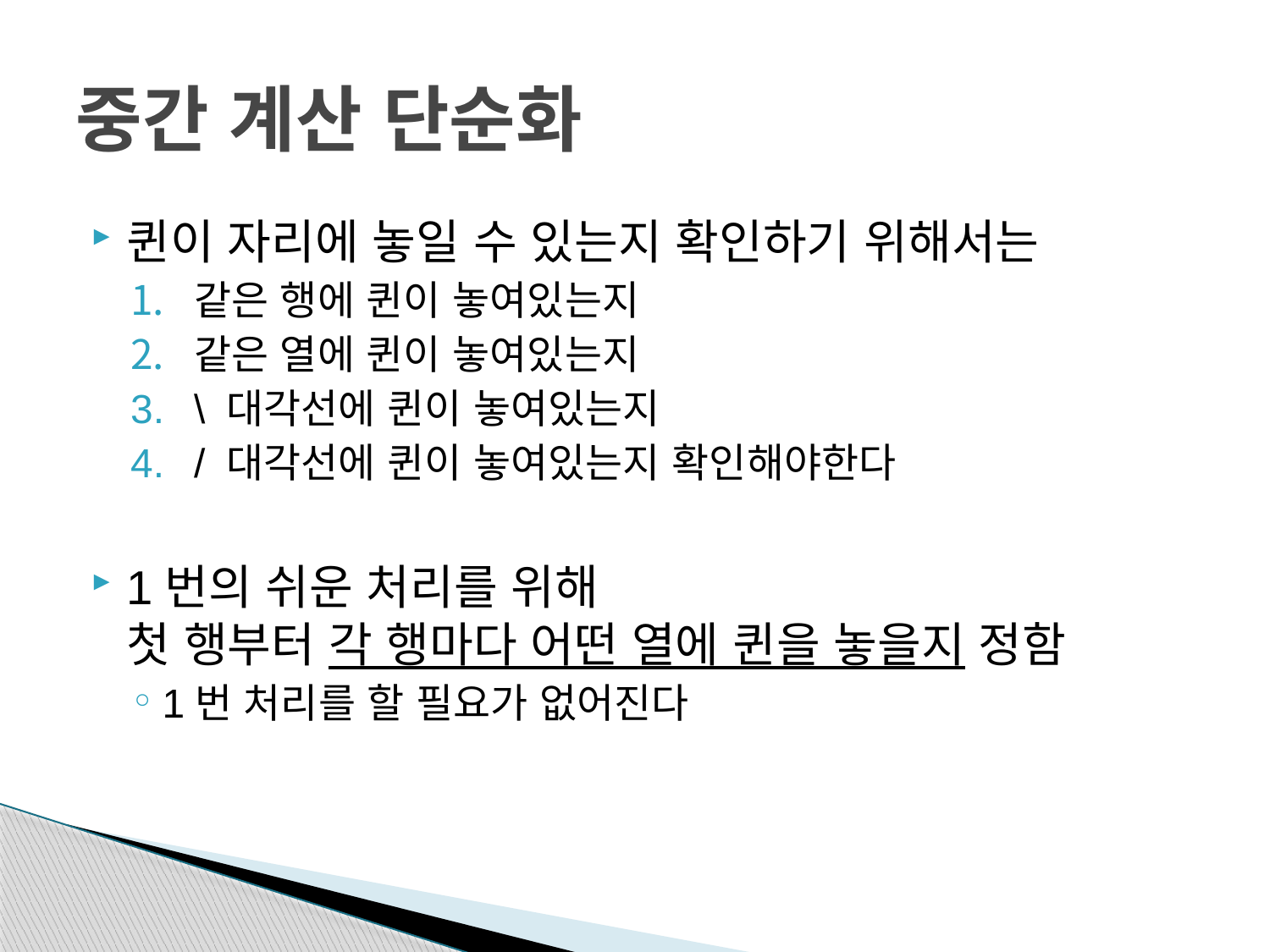

# 중간 계산 단순화
퀸이 자리에 놓일 수 있는지 확인하기 위해서는
같은 행에 퀸이 놓여있는지
같은 열에 퀸이 놓여있는지
\ 대각선에 퀸이 놓여있는지
/ 대각선에 퀸이 놓여있는지 확인해야한다

1번의 쉬운 처리를 위해
첫 행부터 각 행마다 어떤 열에 퀸을 놓을지 정함
1번 처리를 할 필요가 없어진다